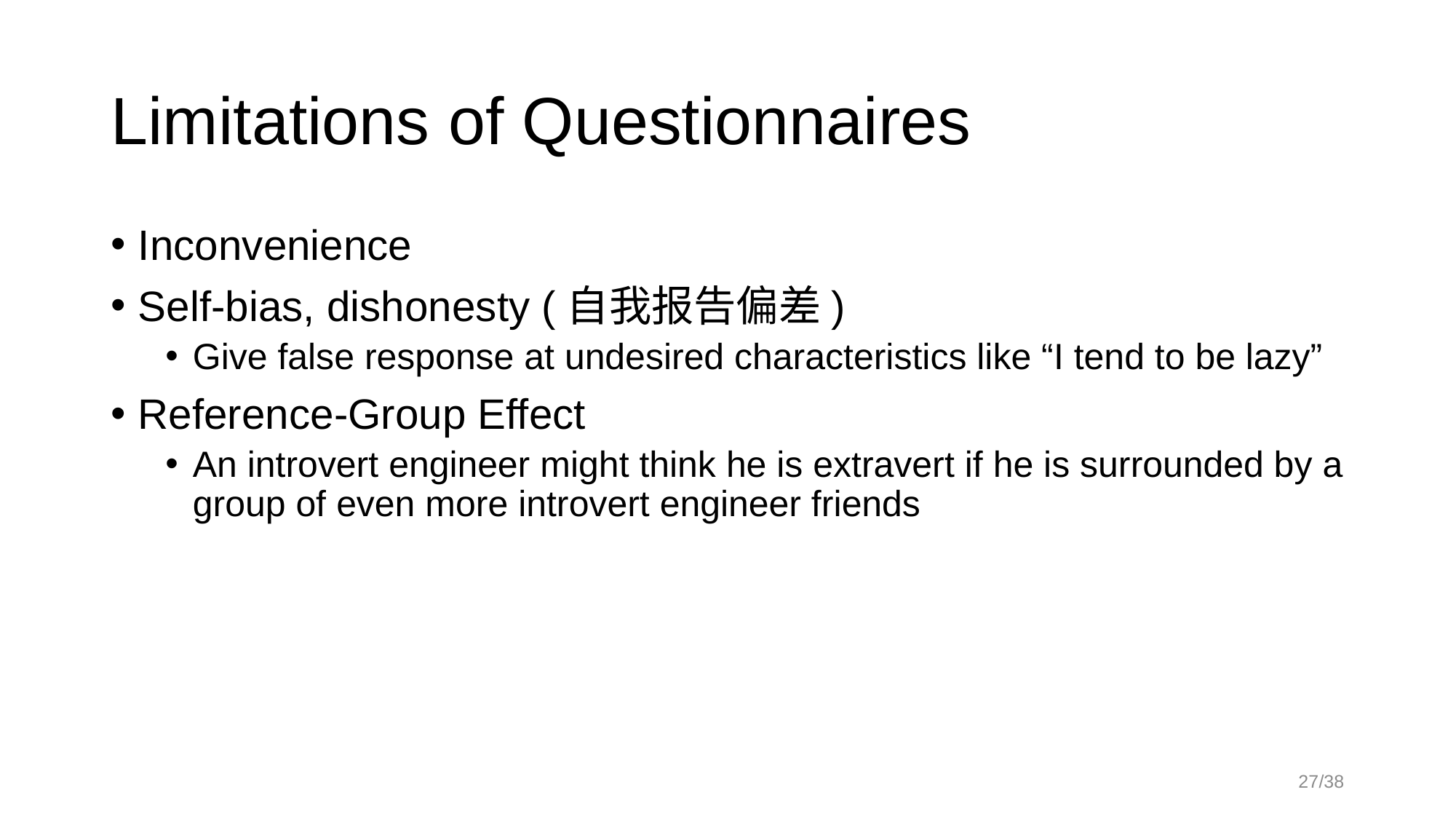

# Limitations of Questionnaires
Inconvenience
Self-bias, dishonesty (自我报告偏差)
Give false response at undesired characteristics like “I tend to be lazy”
Reference-Group Effect
An introvert engineer might think he is extravert if he is surrounded by a group of even more introvert engineer friends

27/38